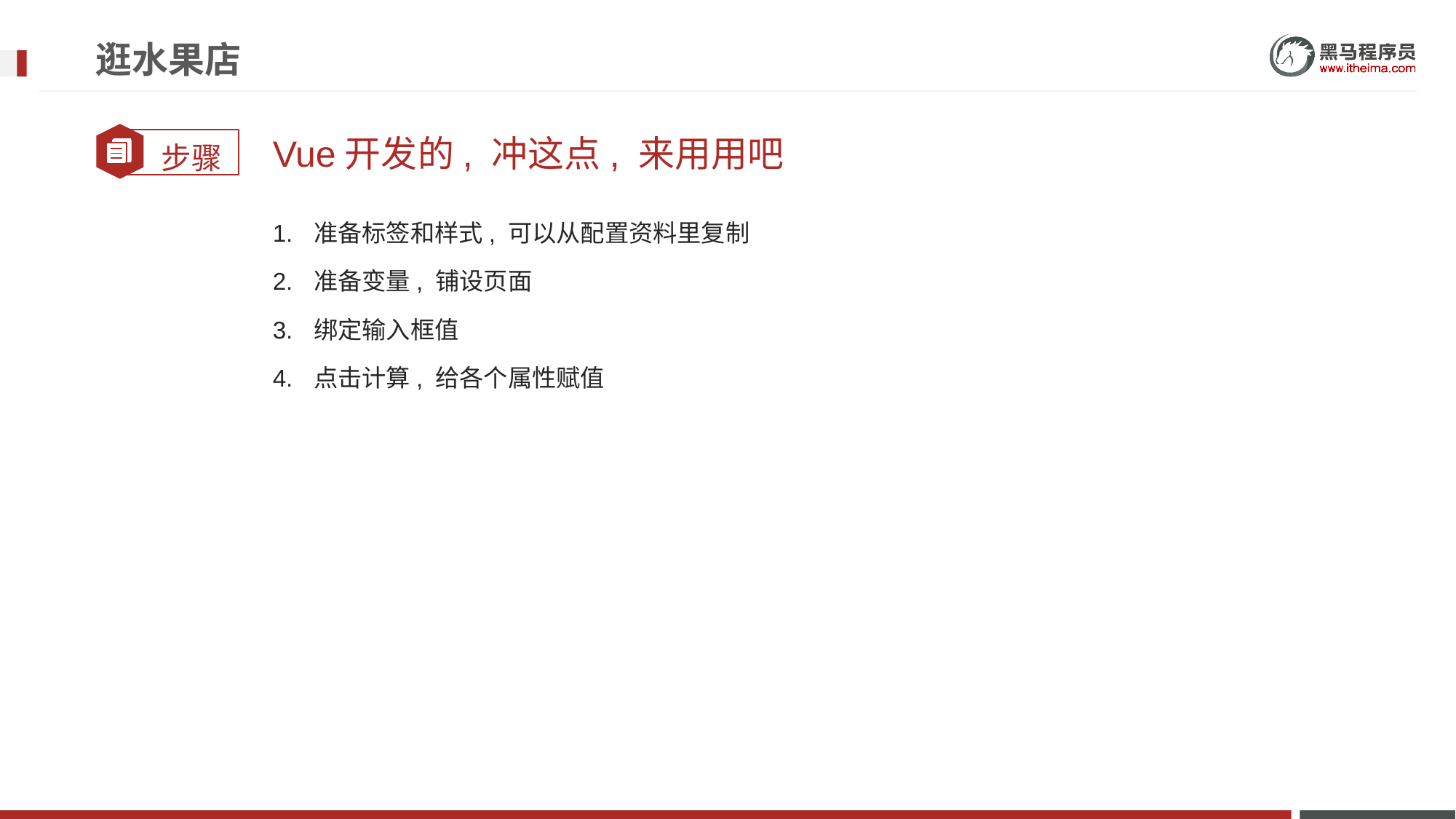

# 逛水果店
Vue开发的, 冲这点, 来用用吧
准备标签和样式, 可以从配置资料里复制
准备变量, 铺设页面
绑定输入框值
点击计算, 给各个属性赋值